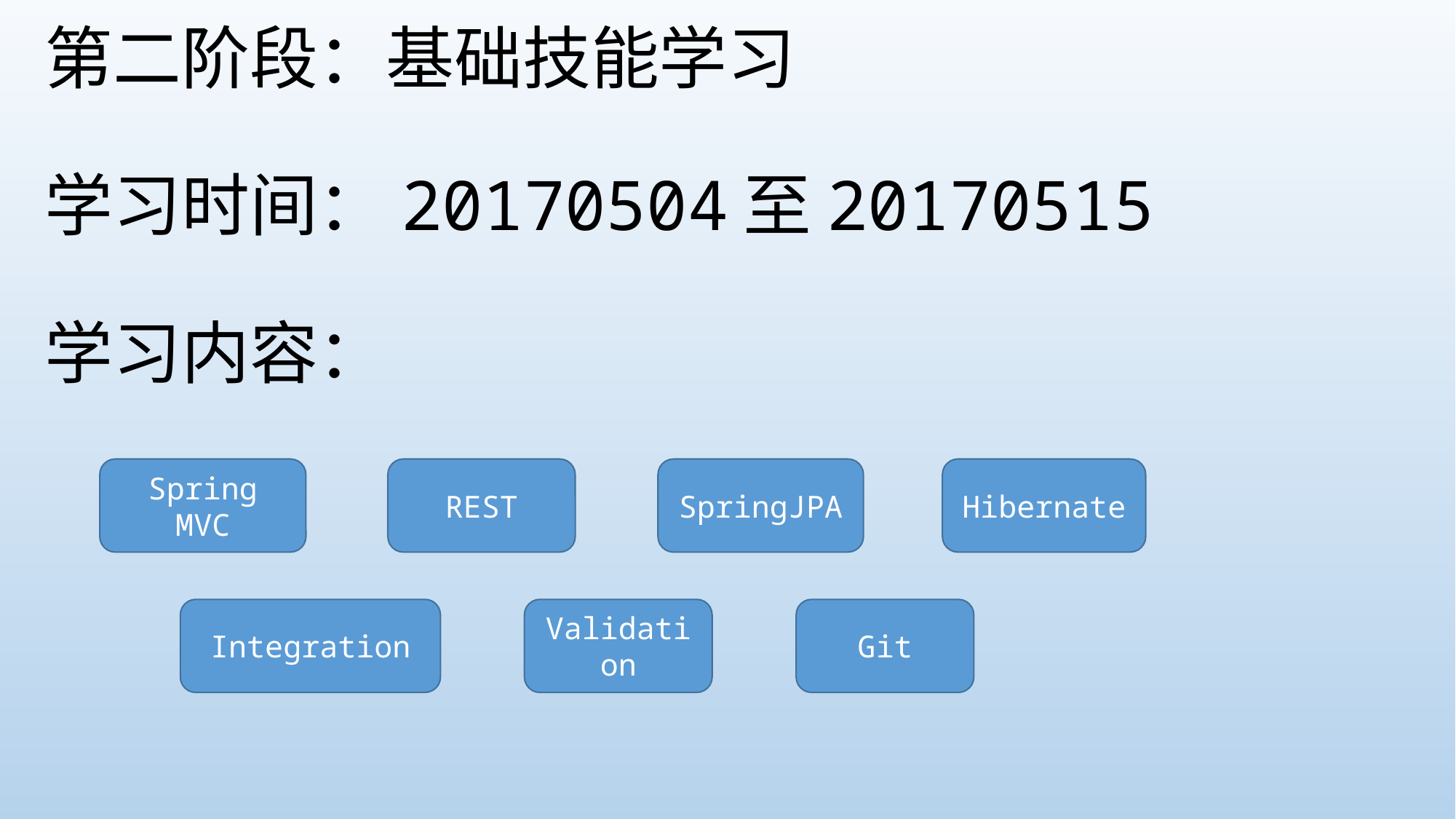

# 第二阶段：基础技能学习 学习时间：20170504至20170515 学习内容：
Spring MVC
REST
SpringJPA
Hibernate
Integration
Validation
Git